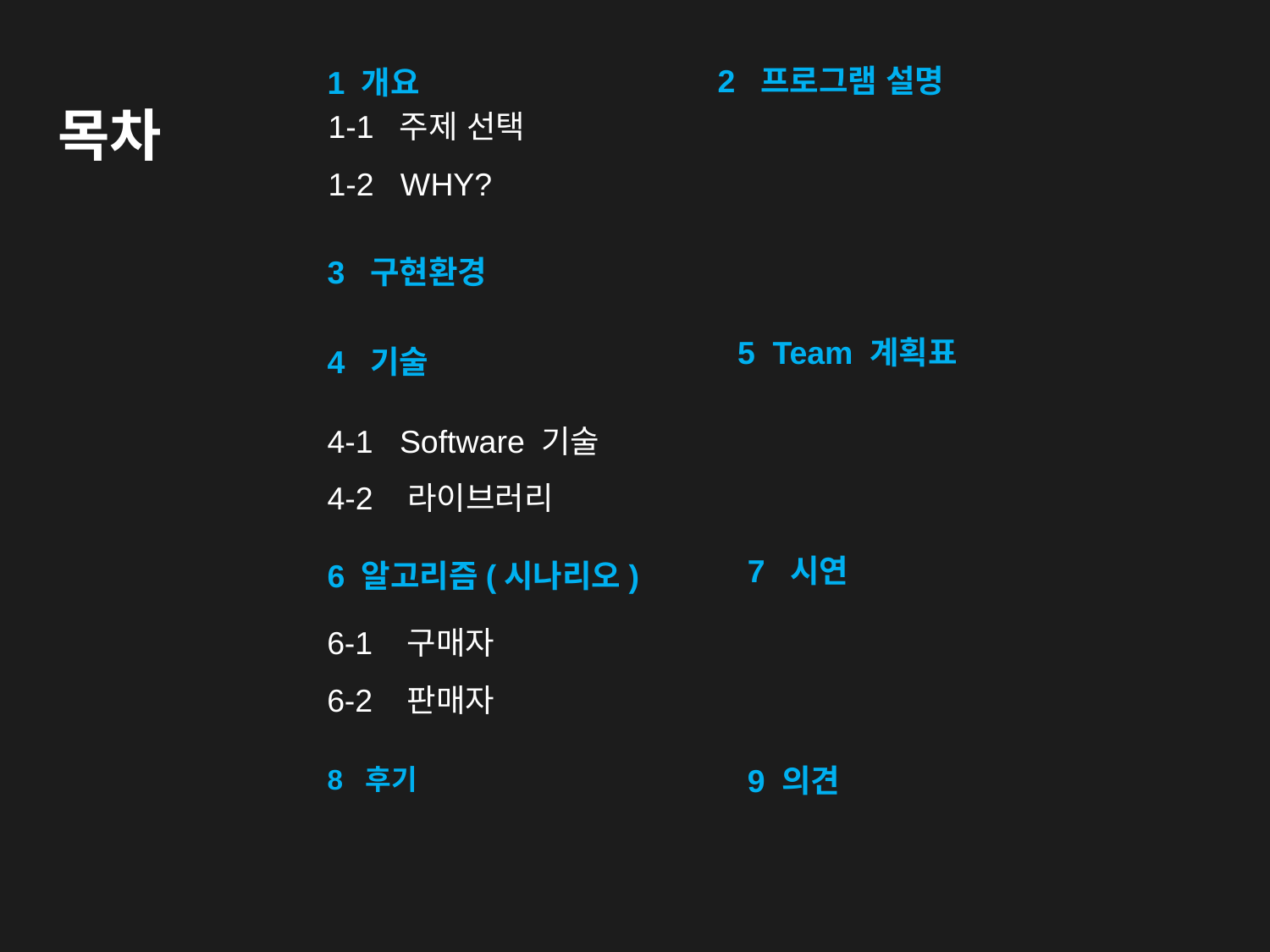

2  프로그램 설명
1 개요
1-1  주제 선택
1-2   WHY?
# 목차

4  기술

3  구현환경
5  Team 계획표
4-1   Software 기술
4-2   라이브러리
7  시연
6 알고리즘(시나리오)
6-1   구매자
6-2   판매자
9 의견
8  후기